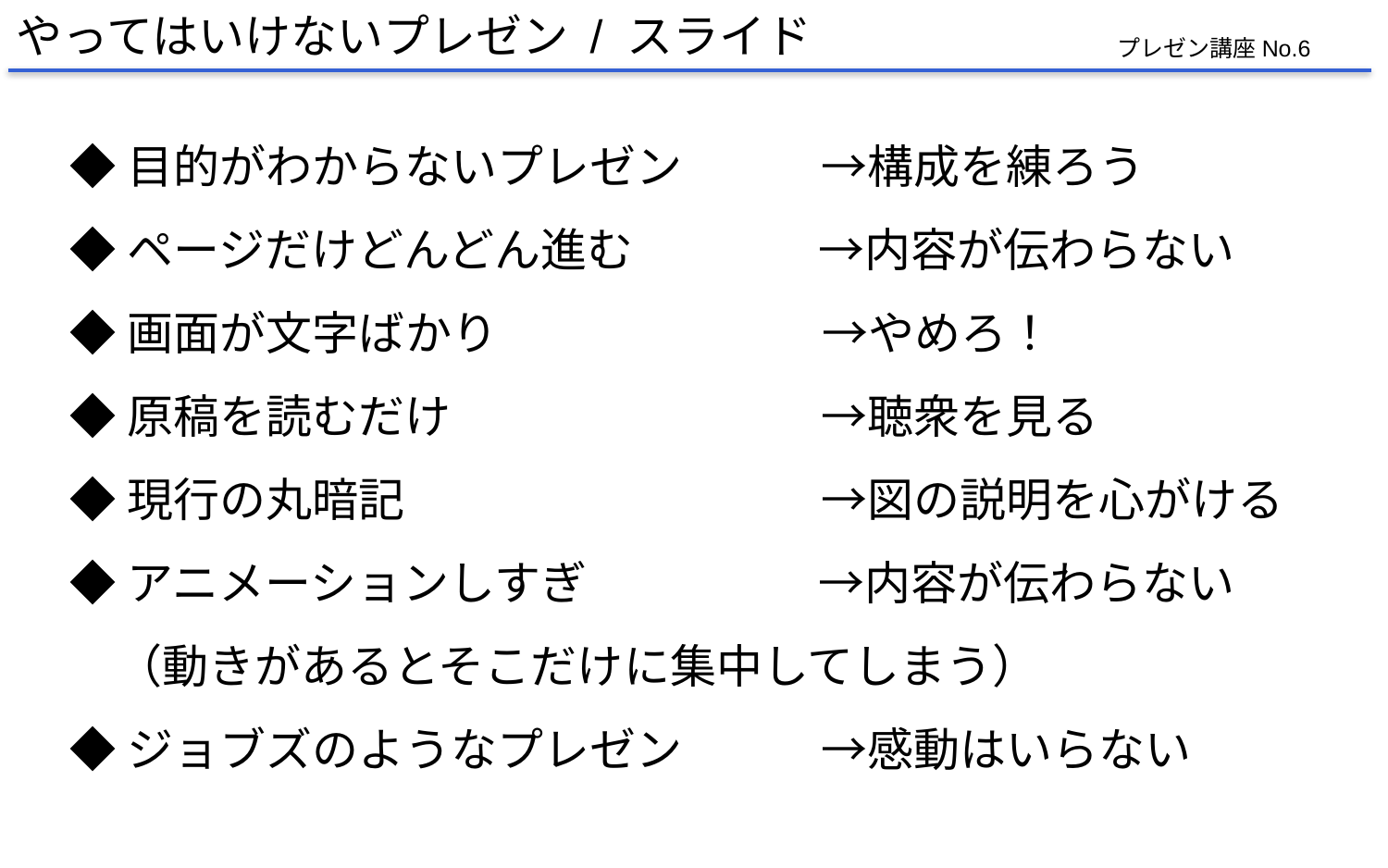

やってはいけないプレゼン / スライド
プレゼン講座No.6
◆目的がわからないプレゼン　　　→構成を練ろう
◆ページだけどんどん進む　　　　→内容が伝わらない
◆画面が文字ばかり　　　　　　　→やめろ！
◆原稿を読むだけ　　　　　　　　→聴衆を見る
◆現行の丸暗記　　　　　　　　　→図の説明を心がける
◆アニメーションしすぎ　　　　　→内容が伝わらない
　（動きがあるとそこだけに集中してしまう）
◆ジョブズのようなプレゼン　　　→感動はいらない